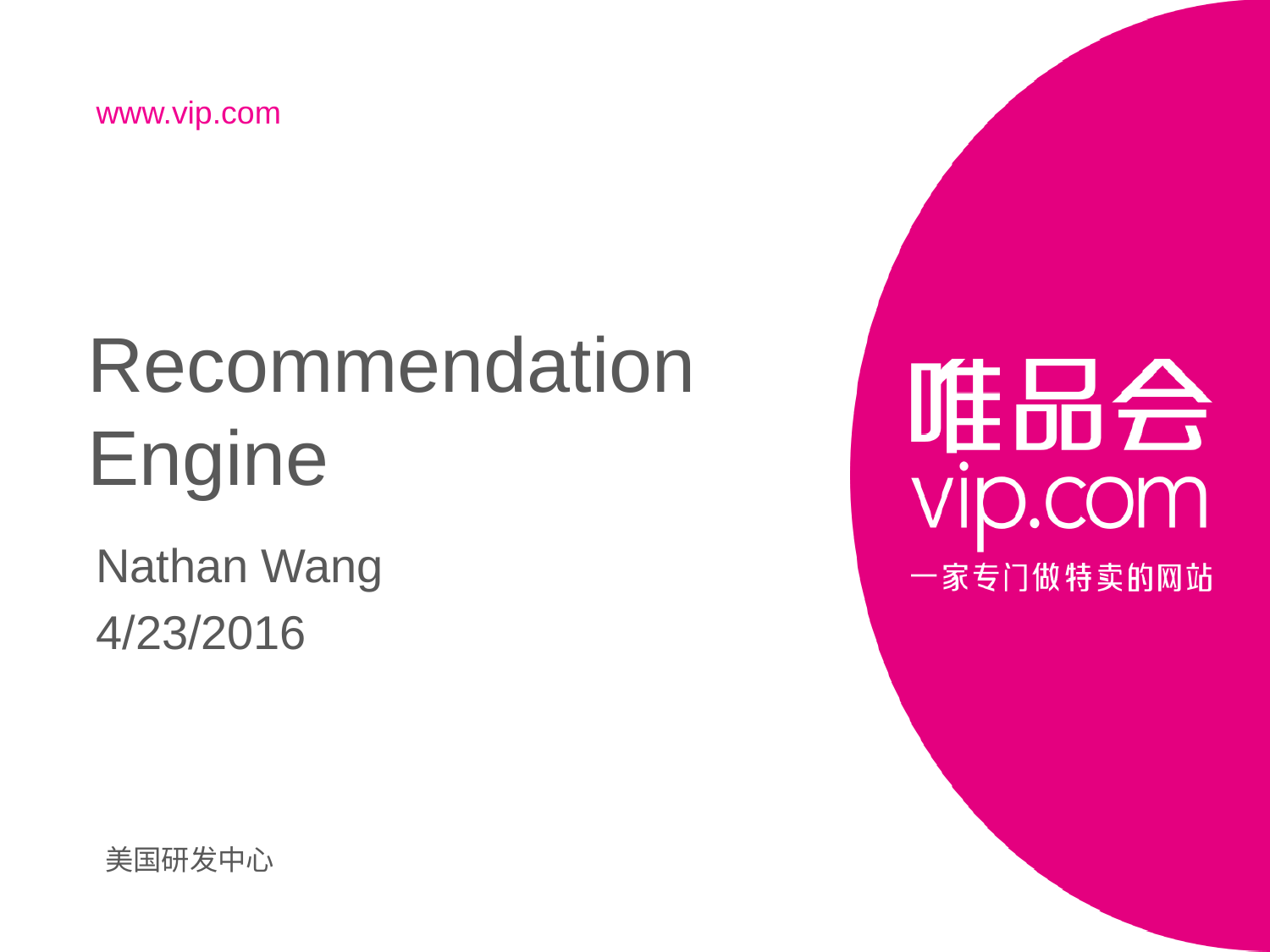

# Recommendation Engine
Nathan Wang
4/23/2016

美国研发中心